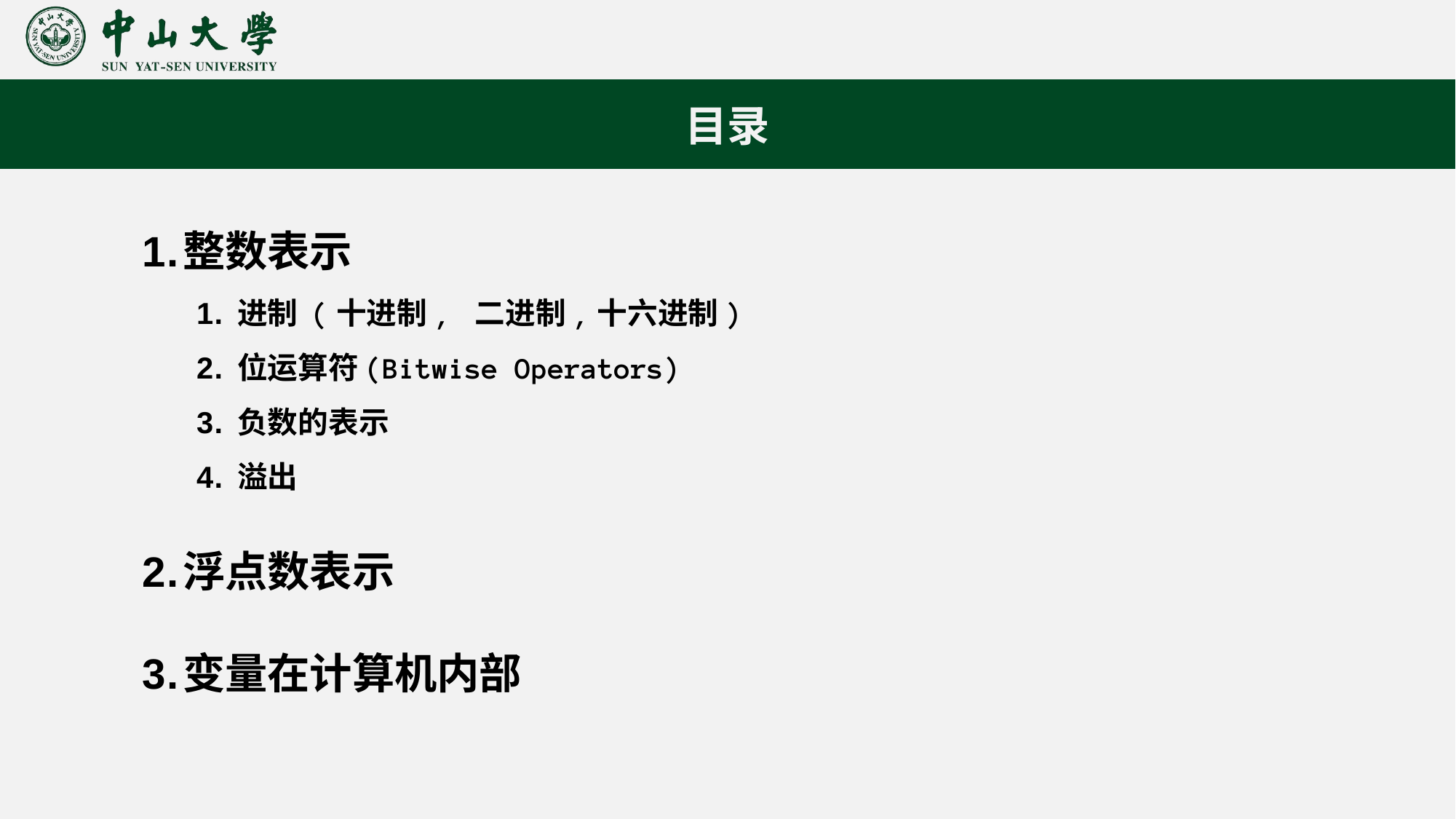

目录
整数表示
进制 (十进制, 二进制,十六进制)
位运算符(Bitwise Operators)
负数的表示
溢出
浮点数表示
变量在计算机内部